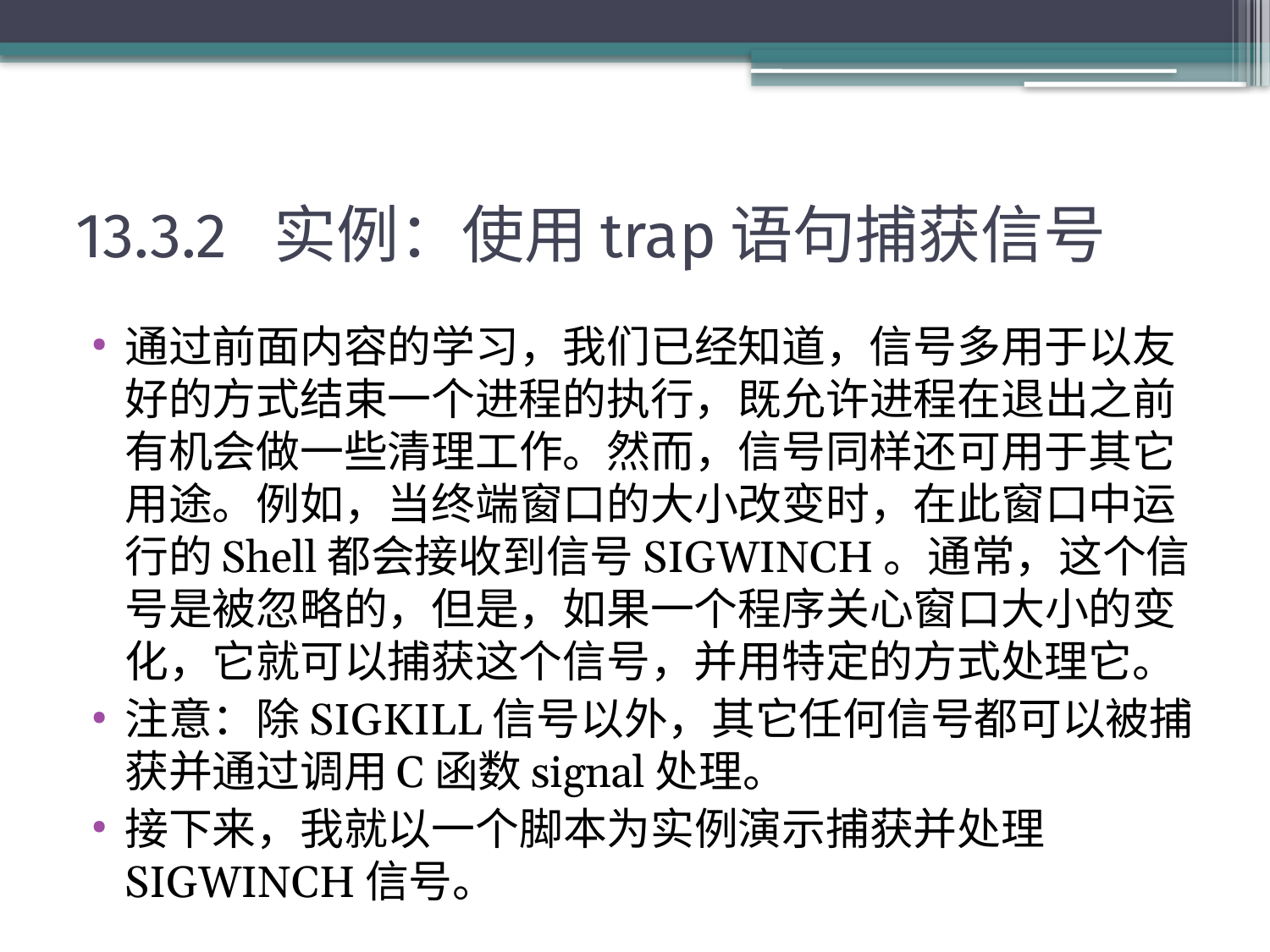

# 13.3.2  实例：使用trap语句捕获信号
通过前面内容的学习，我们已经知道，信号多用于以友好的方式结束一个进程的执行，既允许进程在退出之前有机会做一些清理工作。然而，信号同样还可用于其它用途。例如，当终端窗口的大小改变时，在此窗口中运行的Shell都会接收到信号SIGWINCH。通常，这个信号是被忽略的，但是，如果一个程序关心窗口大小的变化，它就可以捕获这个信号，并用特定的方式处理它。
注意：除SIGKILL信号以外，其它任何信号都可以被捕获并通过调用C函数signal处理。
接下来，我就以一个脚本为实例演示捕获并处理SIGWINCH信号。